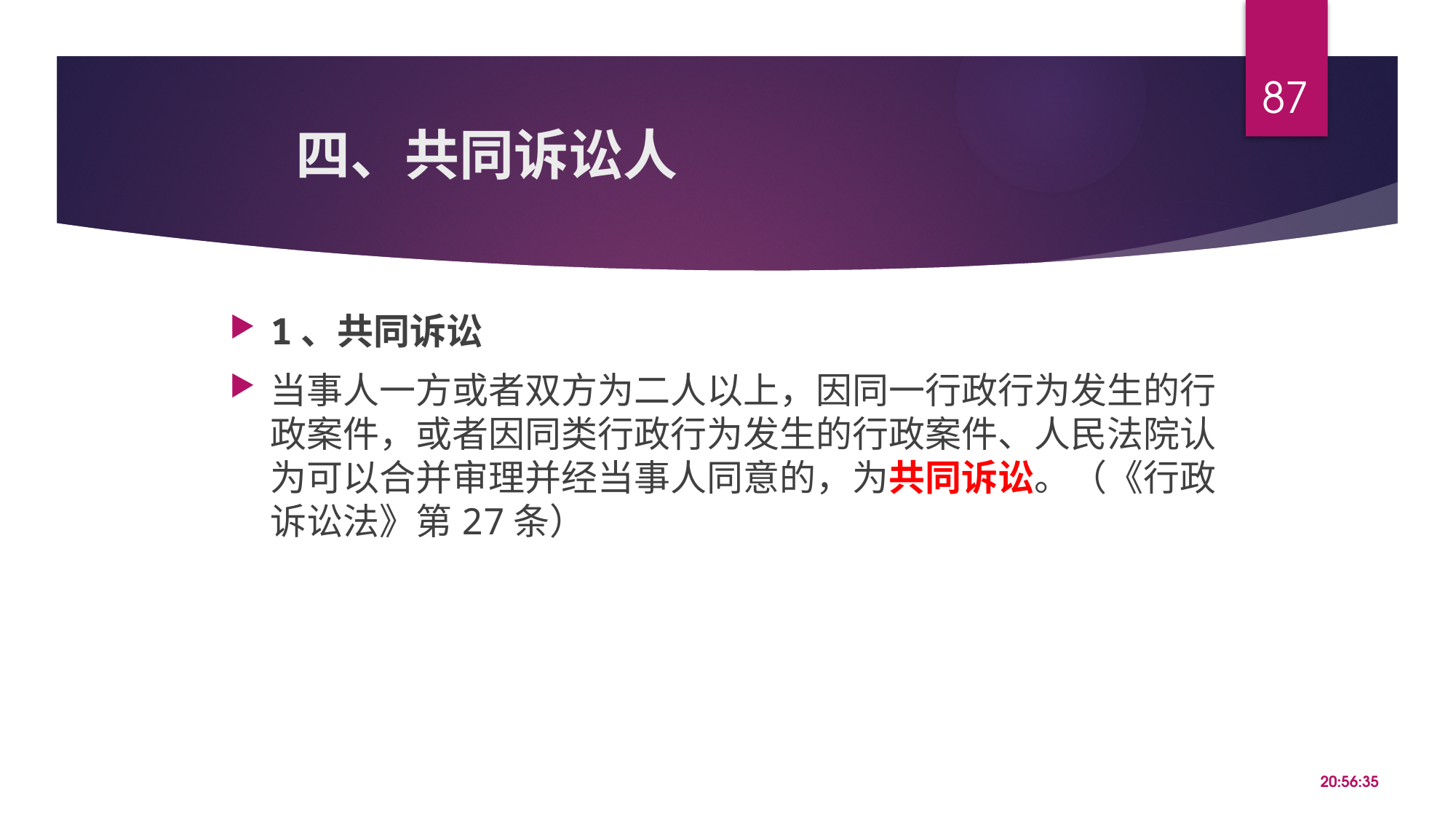

87
# 四、共同诉讼人
1、共同诉讼
当事人一方或者双方为二人以上，因同一行政行为发生的行政案件，或者因同类行政行为发生的行政案件、人民法院认为可以合并审理并经当事人同意的，为共同诉讼。（《行政诉讼法》第27条）

20:56:35